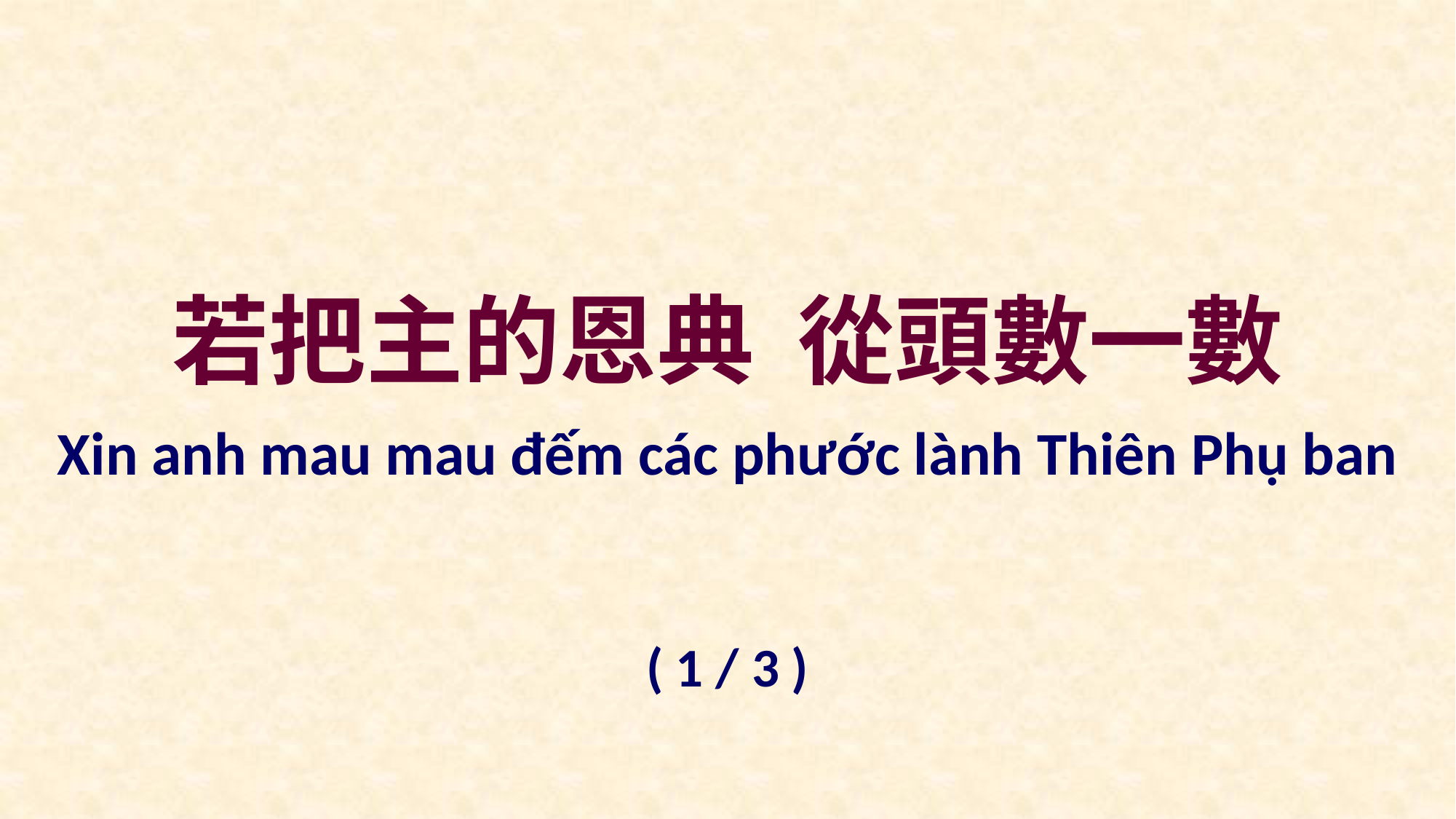

若把主的恩典  從頭數一數
Xin anh mau mau đếm các phước lành Thiên Phụ ban
( 1 / 3 )